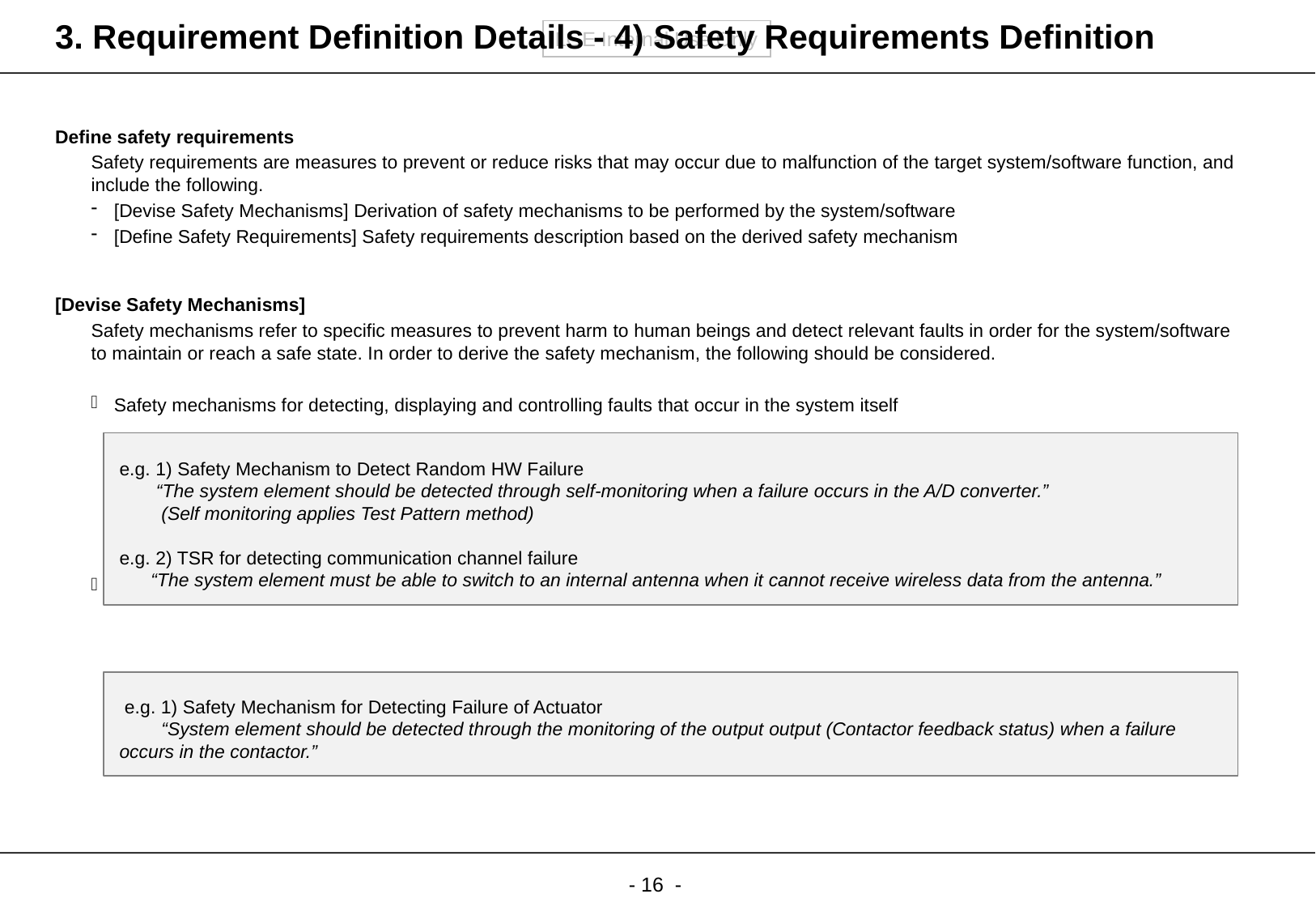

# 3. Requirement Definition Details - 4) Safety Requirements Definition
Define safety requirements
Safety requirements are measures to prevent or reduce risks that may occur due to malfunction of the target system/software function, and include the following.
[Devise Safety Mechanisms] Derivation of safety mechanisms to be performed by the system/software
[Define Safety Requirements] Safety requirements description based on the derived safety mechanism
[Devise Safety Mechanisms]
Safety mechanisms refer to specific measures to prevent harm to human beings and detect relevant faults in order for the system/software to maintain or reach a safe state. In order to derive the safety mechanism, the following should be considered.

Safety mechanisms for detecting, displaying and controlling faults that occur in the system itself

시스템과 관련된 외부 장치에서 발생한 고장의 감지 및 표시, 제어하기 위한 안전 메커니즘
e.g. 1) Safety Mechanism to Detect Random HW Failure
       “The system element should be detected through self-monitoring when a failure occurs in the A/D converter.”
        (Self monitoring applies Test Pattern method)

e.g. 2) TSR for detecting communication channel failure
      “The system element must be able to switch to an internal antenna when it cannot receive wireless data from the antenna.”
 e.g. 1) Safety Mechanism for Detecting Failure of Actuator
        “System element should be detected through the monitoring of the output output (Contactor feedback status) when a failure occurs in the contactor.”